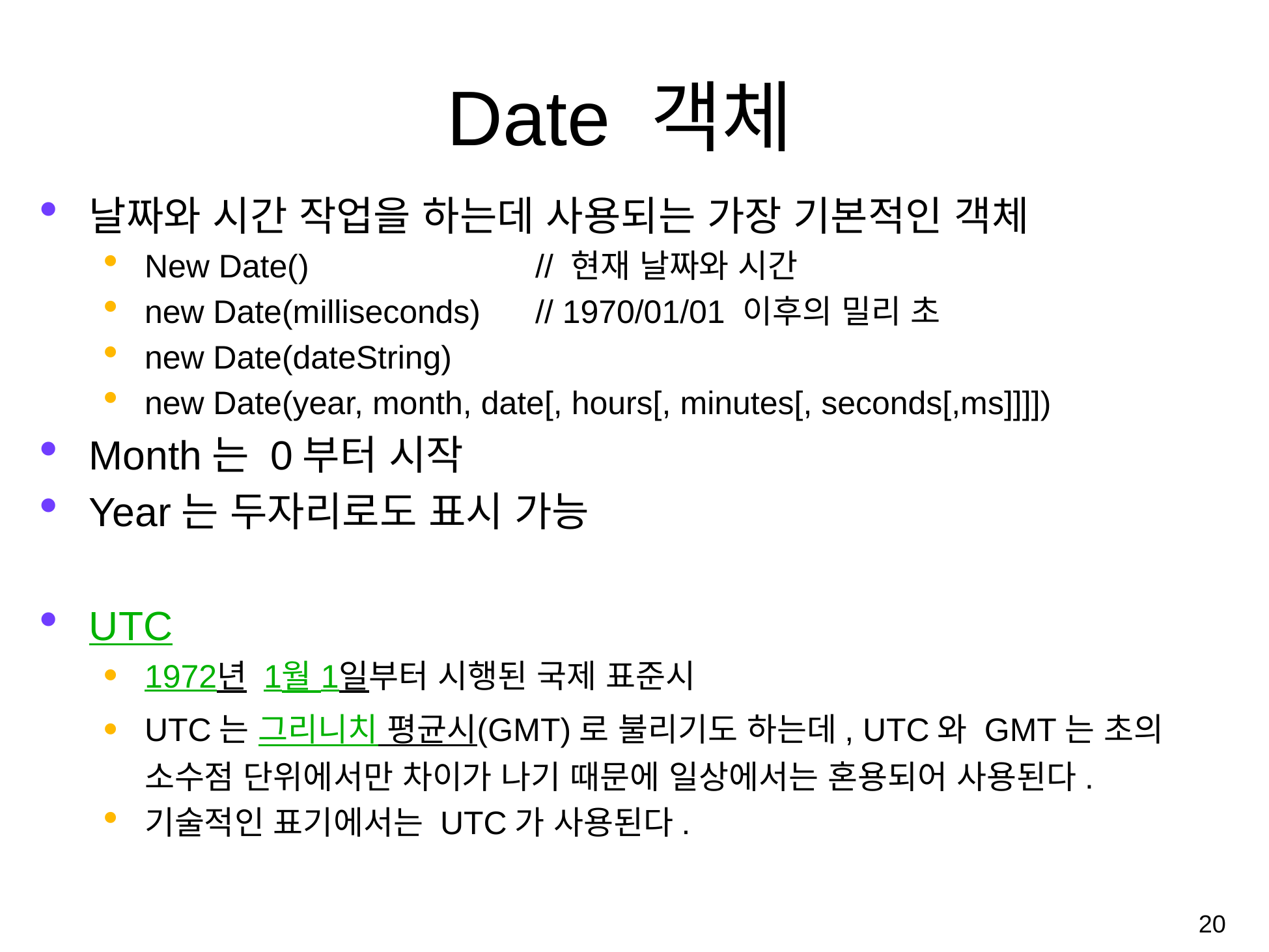

# Date 객체
날짜와 시간 작업을 하는데 사용되는 가장 기본적인 객체
New Date()			// 현재 날짜와 시간
new Date(milliseconds)	// 1970/01/01 이후의 밀리 초
new Date(dateString)
new Date(year, month, date[, hours[, minutes[, seconds[,ms]]]])
Month는 0부터 시작
Year는 두자리로도 표시 가능

UTC
1972년 1월 1일부터 시행된 국제 표준시
UTC는 그리니치 평균시(GMT)로 불리기도 하는데, UTC와 GMT는 초의 소수점 단위에서만 차이가 나기 때문에 일상에서는 혼용되어 사용된다.
기술적인 표기에서는 UTC가 사용된다.

20